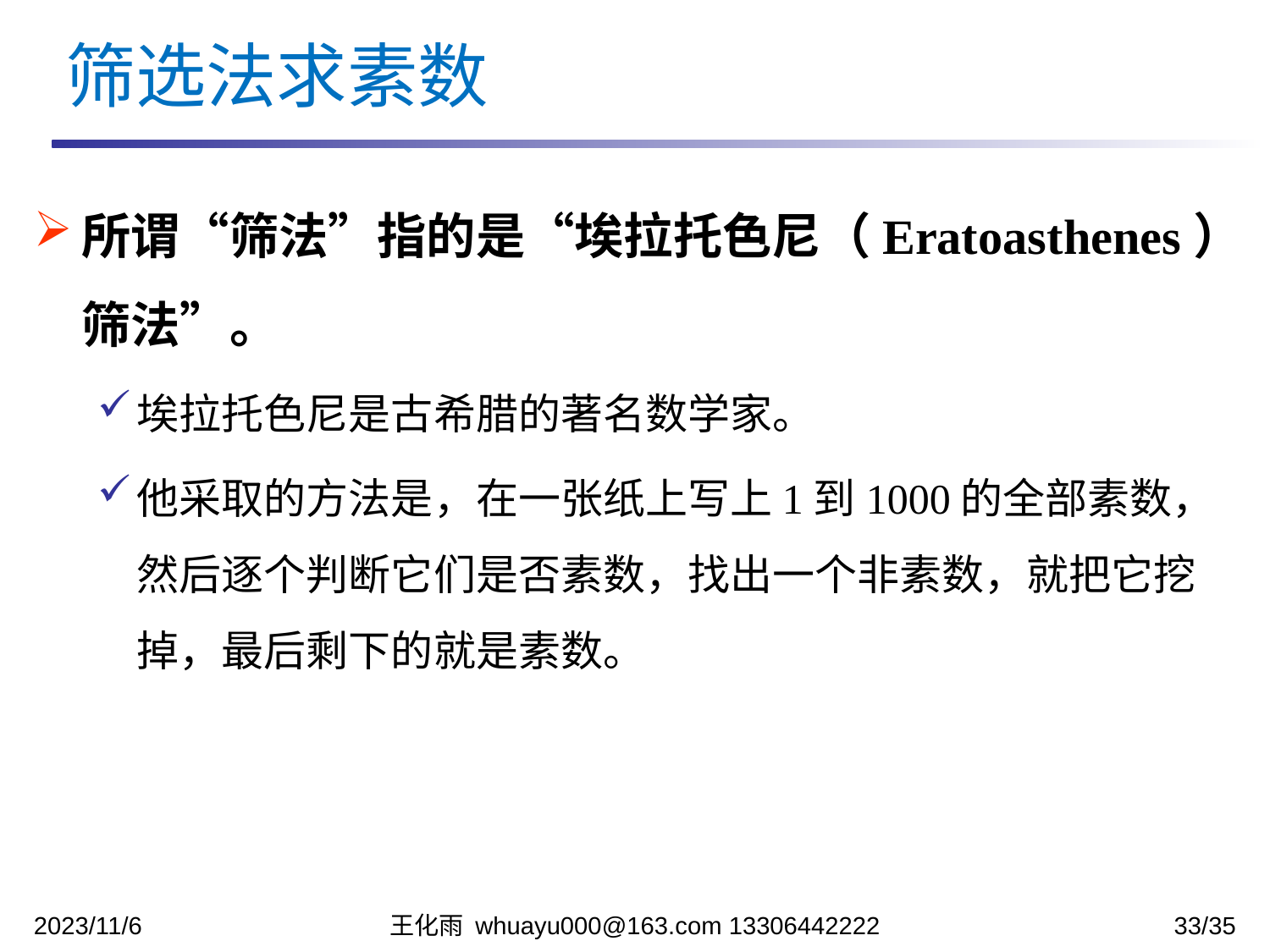

筛选法求素数
所谓“筛法”指的是“埃拉托色尼（Eratoasthenes）筛法”。
埃拉托色尼是古希腊的著名数学家。
他采取的方法是，在一张纸上写上1到1000的全部素数，然后逐个判断它们是否素数，找出一个非素数，就把它挖掉，最后剩下的就是素数。
2023/11/6
王化雨 whuayu000@163.com 13306442222
33/35